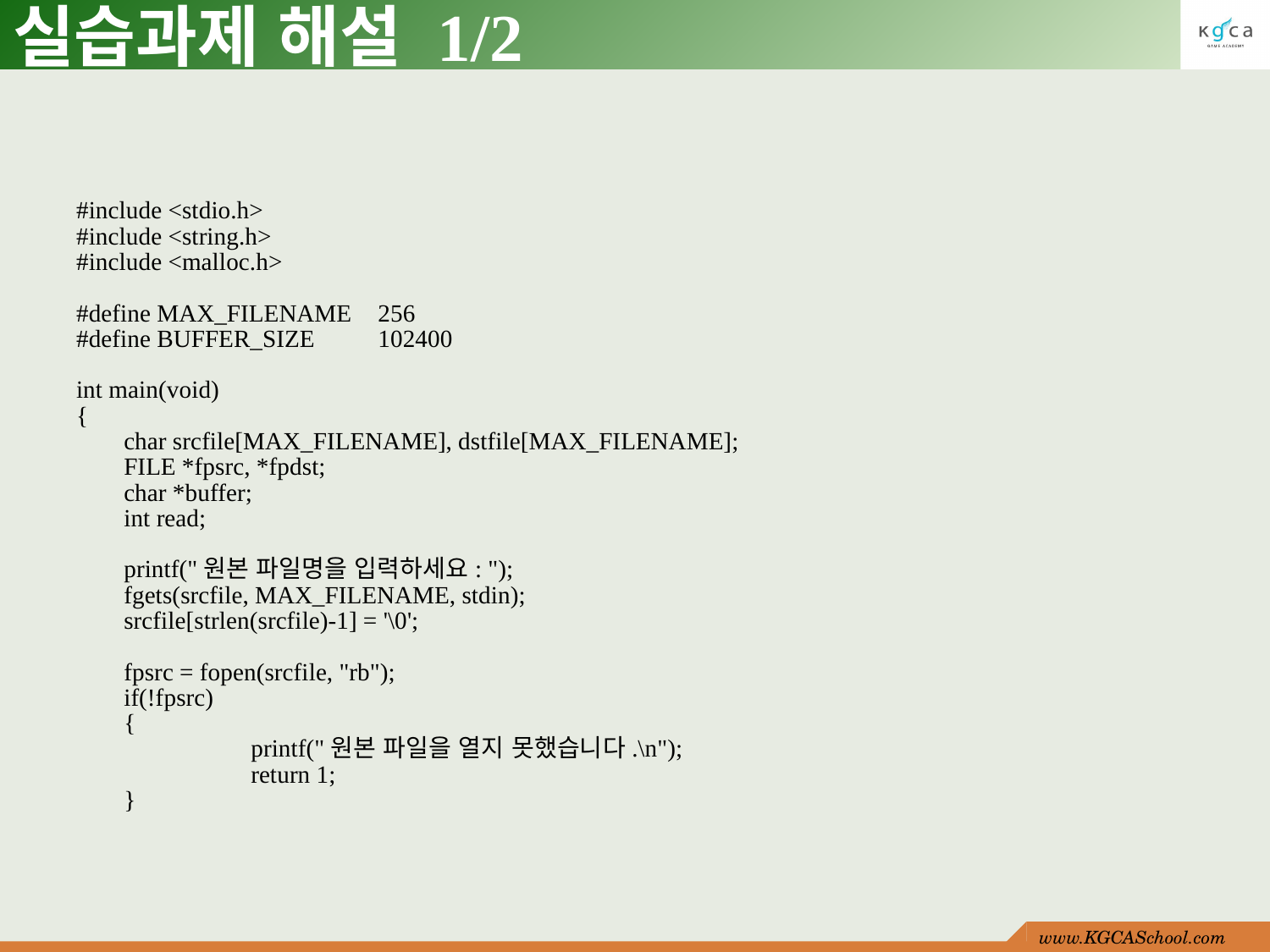

# 실습과제 해설 1/2
#include <stdio.h>
#include <string.h>
#include <malloc.h>

#define MAX_FILENAME	256
#define BUFFER_SIZE	102400

int main(void)
{
	char srcfile[MAX_FILENAME], dstfile[MAX_FILENAME];
	FILE *fpsrc, *fpdst;
	char *buffer;
	int read;

	printf("원본 파일명을 입력하세요: ");
	fgets(srcfile, MAX_FILENAME, stdin);
	srcfile[strlen(srcfile)-1] = '\0';

	fpsrc = fopen(srcfile, "rb");
	if(!fpsrc)
	{
		printf("원본 파일을 열지 못했습니다.\n");
		return 1;
	}